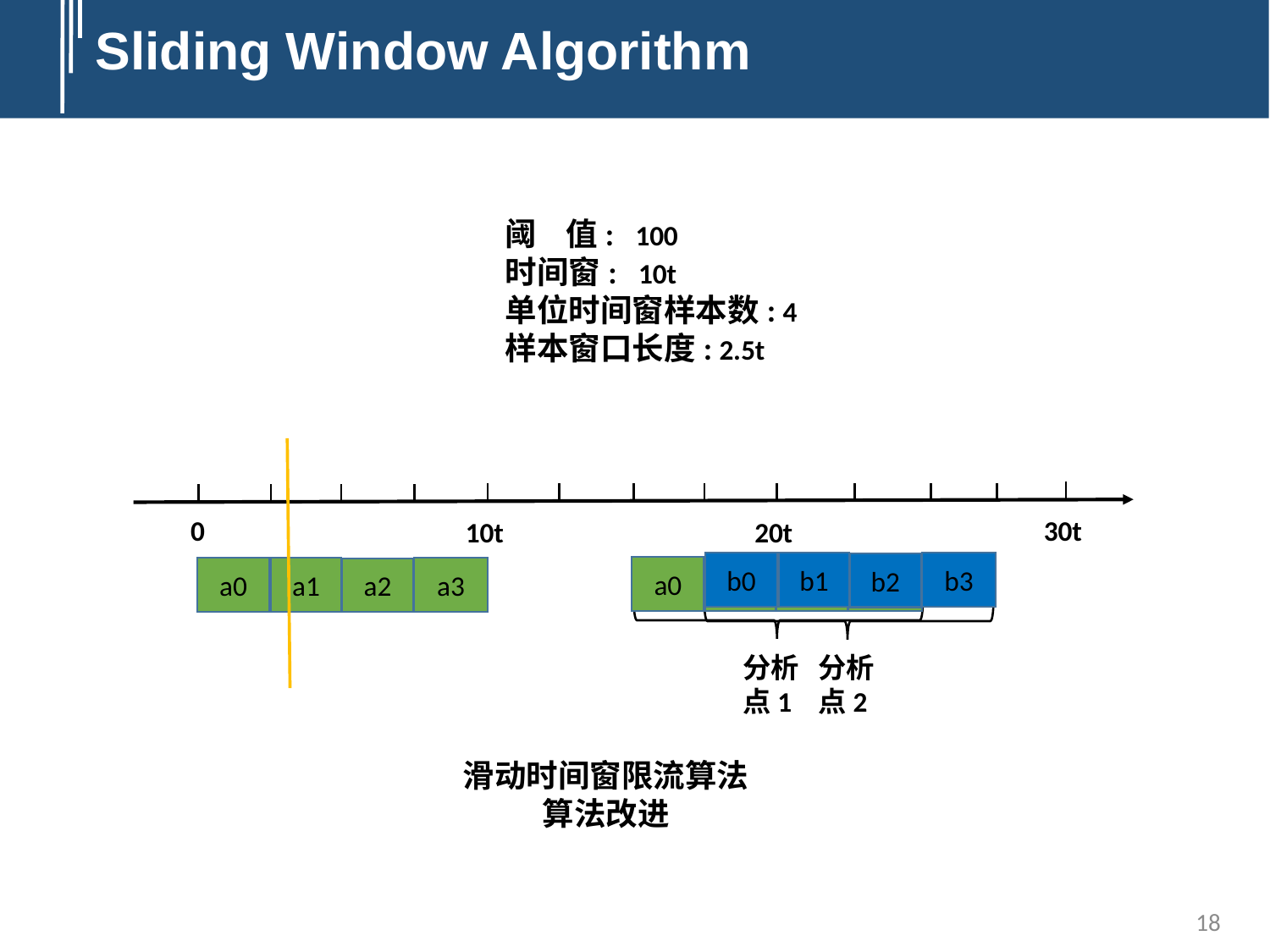

Sliding Window Algorithm
阈    值:   100
时间窗:   10t
单位时间窗样本数: 4
样本窗口长度: 2.5t
0
30t
10t
20t

b1
b0
b3
b2
a2
a1
a0
a3

分析点1
分析点2
a1
a0
a3
a2
滑动时间窗限流算法
算法改进
18